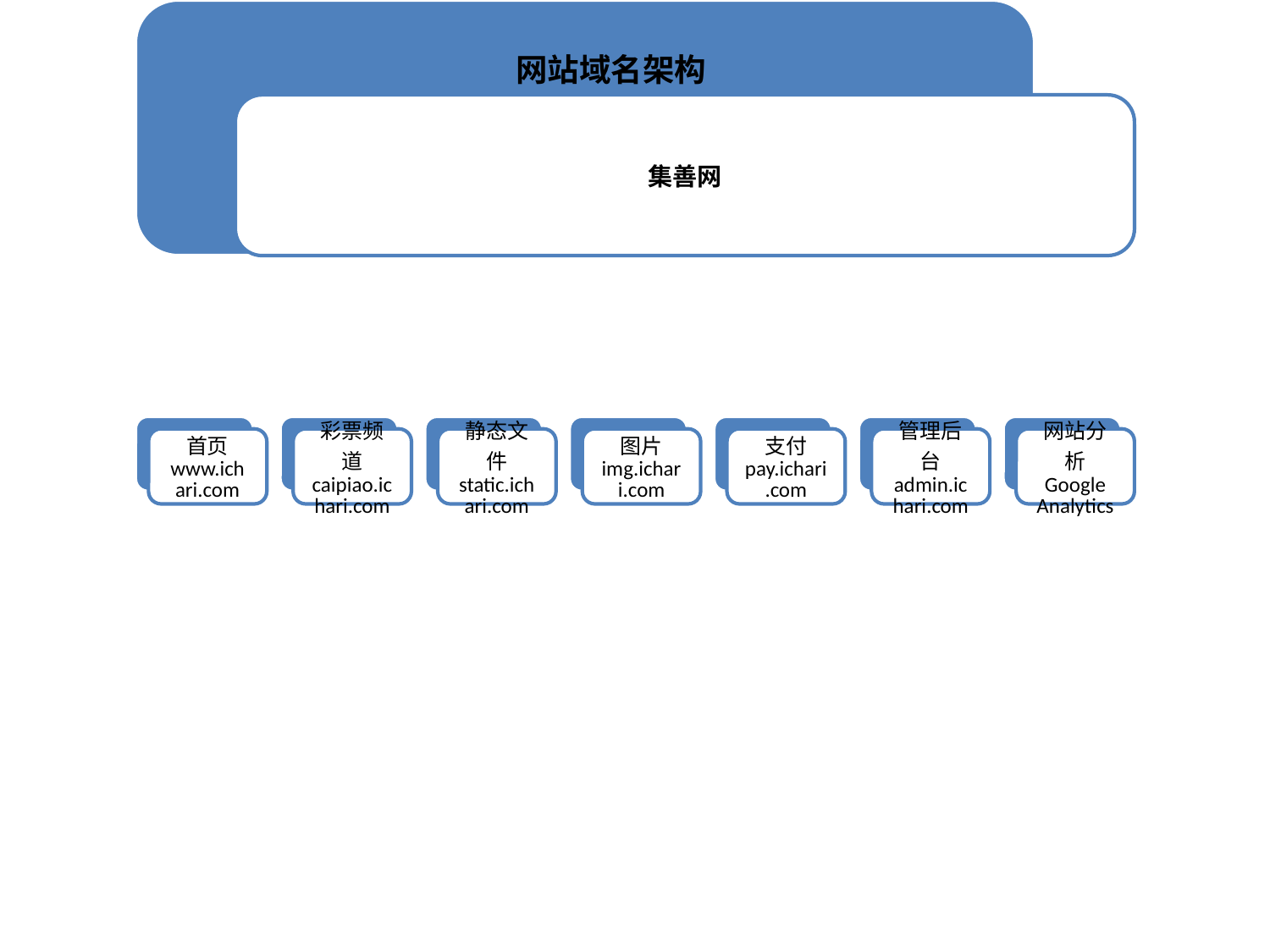

集善网
首页
www.ichari.com
彩票频道
caipiao.ichari.com
静态文件
static.ichari.com
图片
img.ichari.com
支付
pay.ichari.com
管理后台
admin.ichari.com
网站分析
Google Analytics
网站域名架构